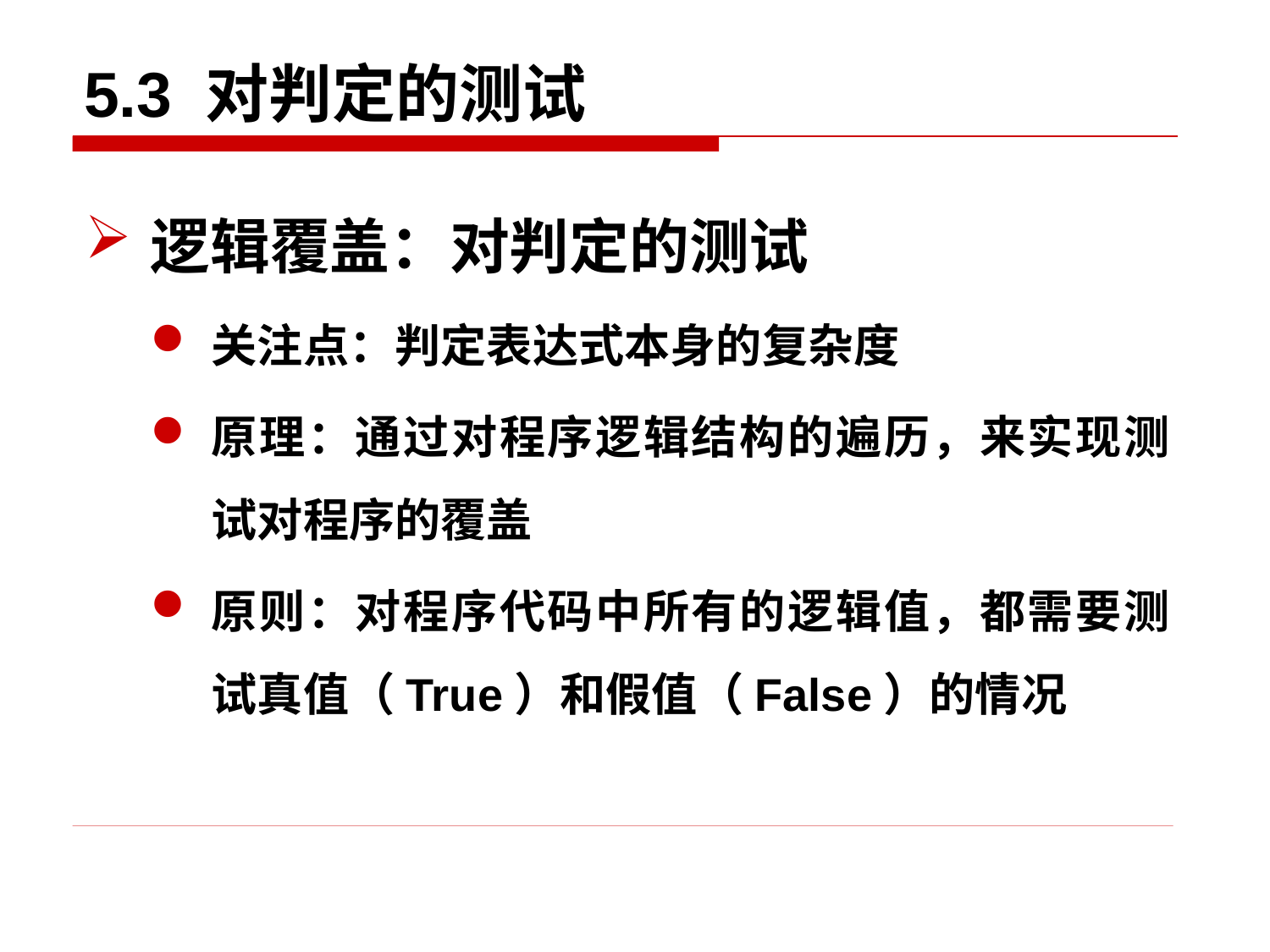

# 5.3 对判定的测试
逻辑覆盖：对判定的测试
关注点：判定表达式本身的复杂度
原理：通过对程序逻辑结构的遍历，来实现测试对程序的覆盖
原则：对程序代码中所有的逻辑值，都需要测试真值（True）和假值（False）的情况